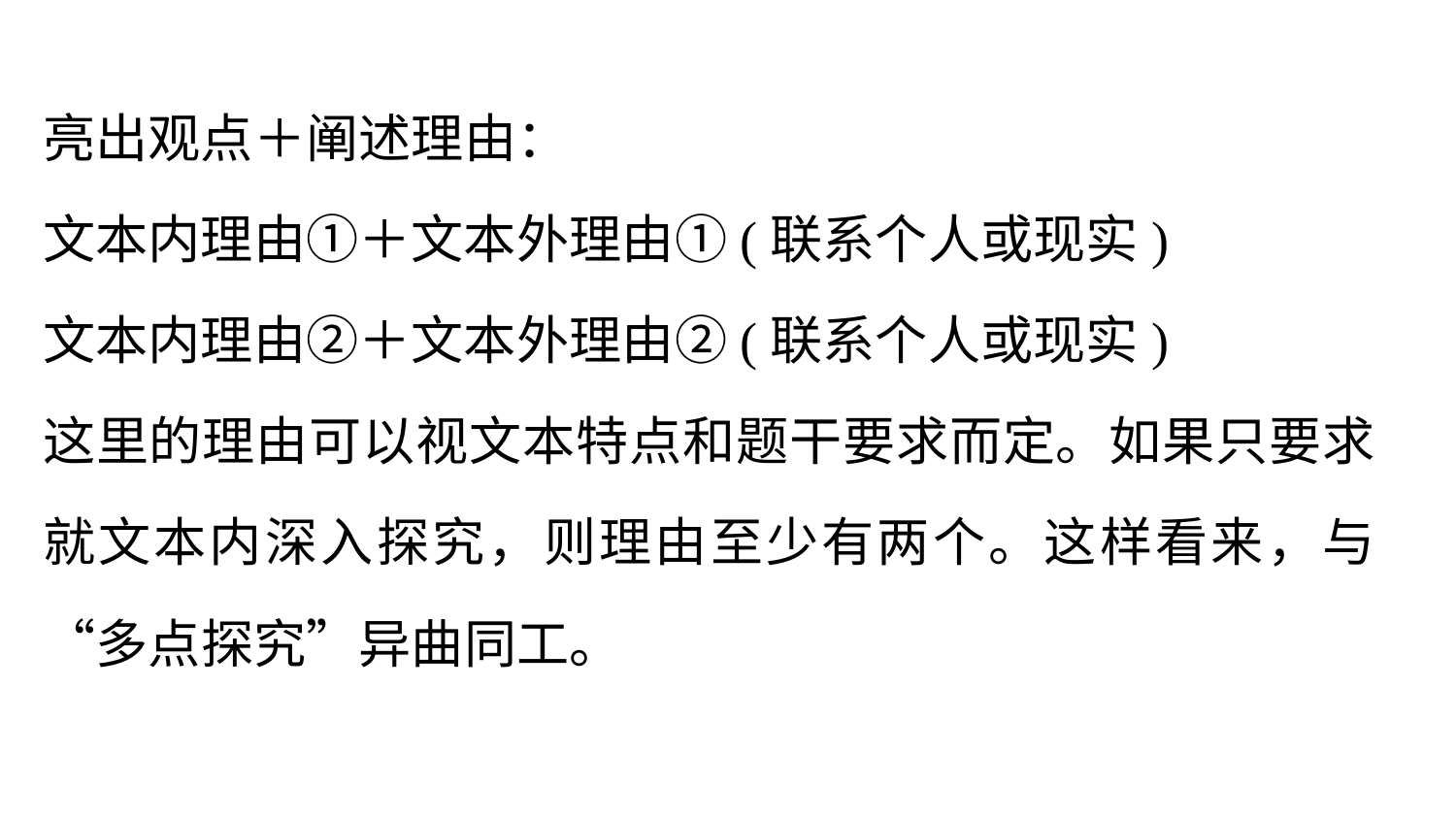

亮出观点＋阐述理由：
文本内理由①＋文本外理由①(联系个人或现实)
文本内理由②＋文本外理由②(联系个人或现实)
这里的理由可以视文本特点和题干要求而定。如果只要求就文本内深入探究，则理由至少有两个。这样看来，与“多点探究”异曲同工。